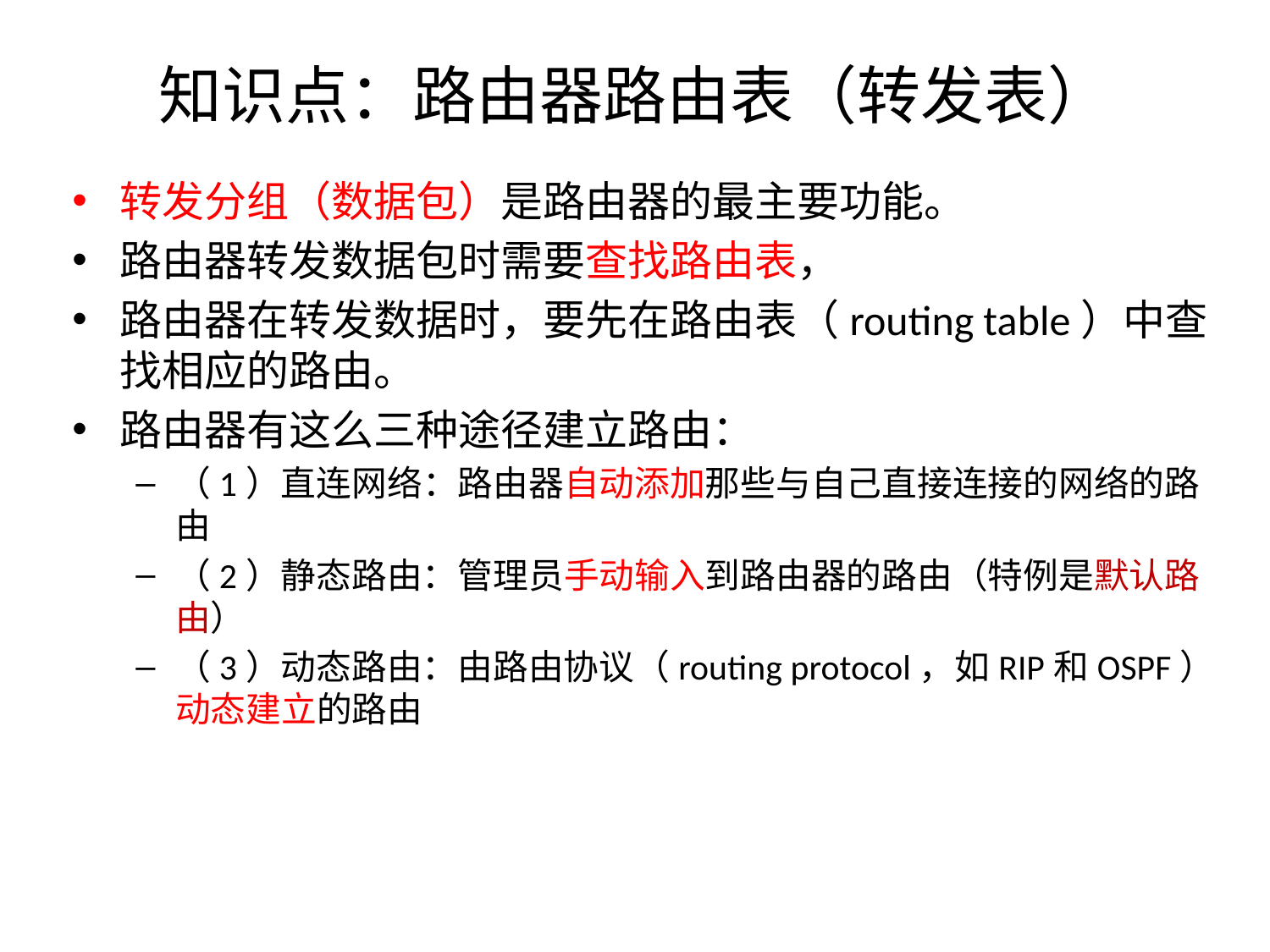

# 知识点：路由器路由表（转发表）
转发分组（数据包）是路由器的最主要功能。
路由器转发数据包时需要查找路由表，
路由器在转发数据时，要先在路由表（routing table）中查找相应的路由。
路由器有这么三种途径建立路由：
（1）直连网络：路由器自动添加那些与自己直接连接的网络的路由
（2）静态路由：管理员手动输入到路由器的路由（特例是默认路由）
（3）动态路由：由路由协议（routing protocol，如RIP和OSPF）动态建立的路由